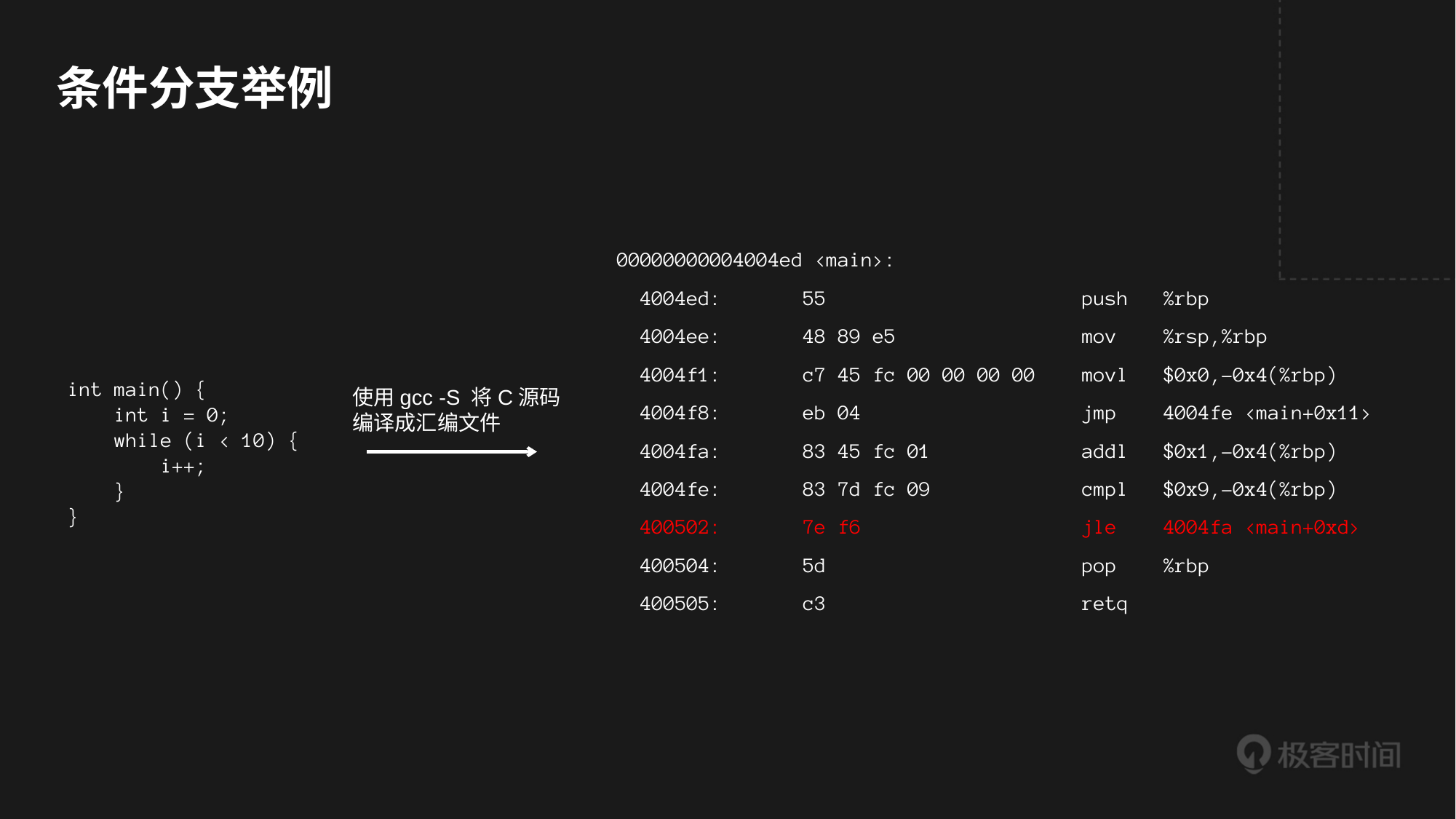

条件分支举例
00000000004004ed <main>:
  4004ed:       55                      push   %rbp
  4004ee:       48 89 e5                mov    %rsp,%rbp
  4004f1:       c7 45 fc 00 00 00 00    movl   $0x0,-0x4(%rbp)
  4004f8:       eb 04                   jmp    4004fe <main+0x11>
  4004fa:       83 45 fc 01             addl   $0x1,-0x4(%rbp)
  4004fe:       83 7d fc 09             cmpl   $0x9,-0x4(%rbp)
  400502:       7e f6                   jle    4004fa <main+0xd>
  400504:       5d                      pop    %rbp
  400505:       c3                      retq
int main() {
    int i = 0;
    while (i < 10) {
        i++;
    }
}
使用gcc -S 将C源码
编译成汇编文件